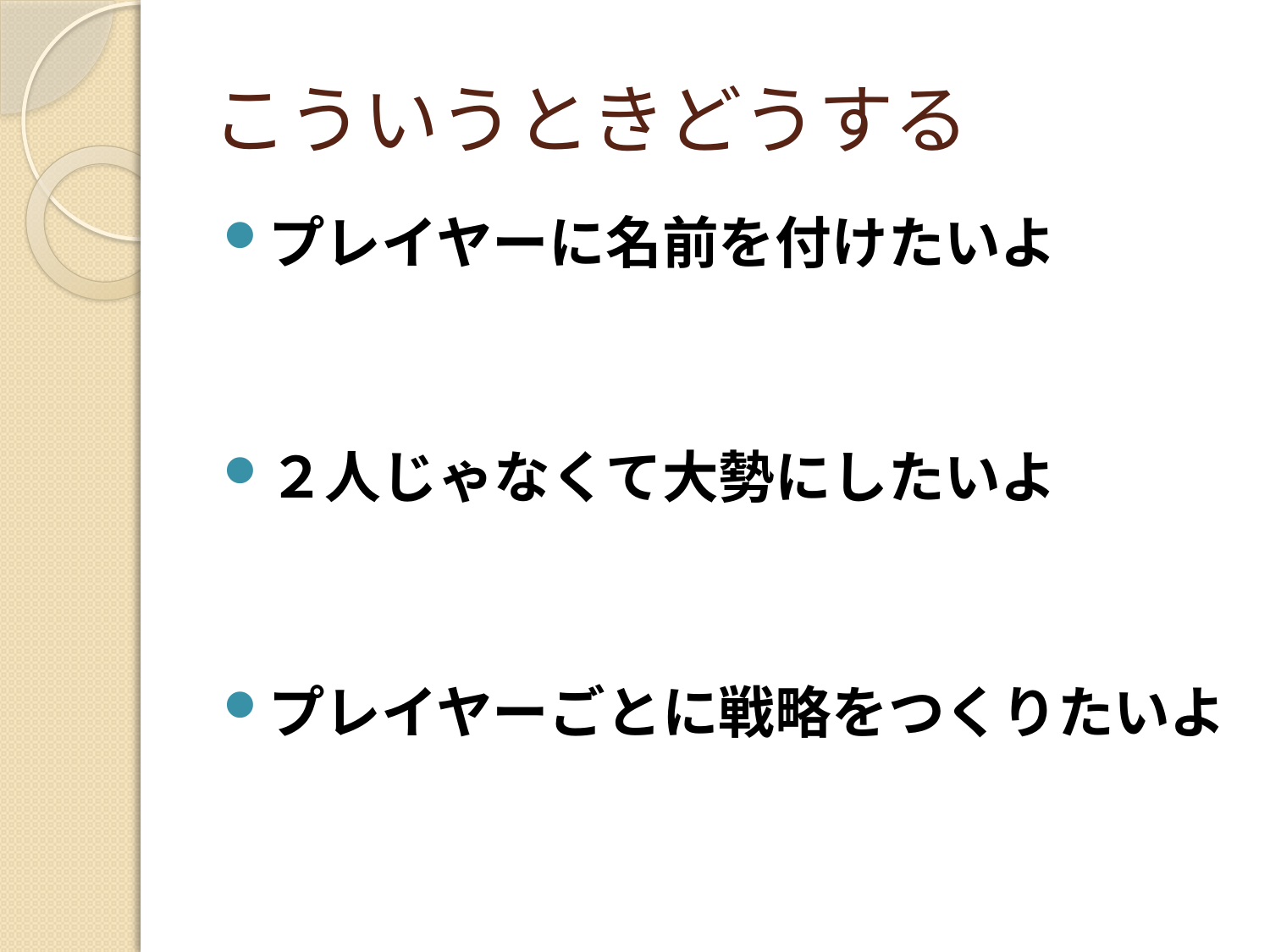

# こういうときどうする
プレイヤーに名前を付けたいよ

２人じゃなくて大勢にしたいよ

プレイヤーごとに戦略をつくりたいよ